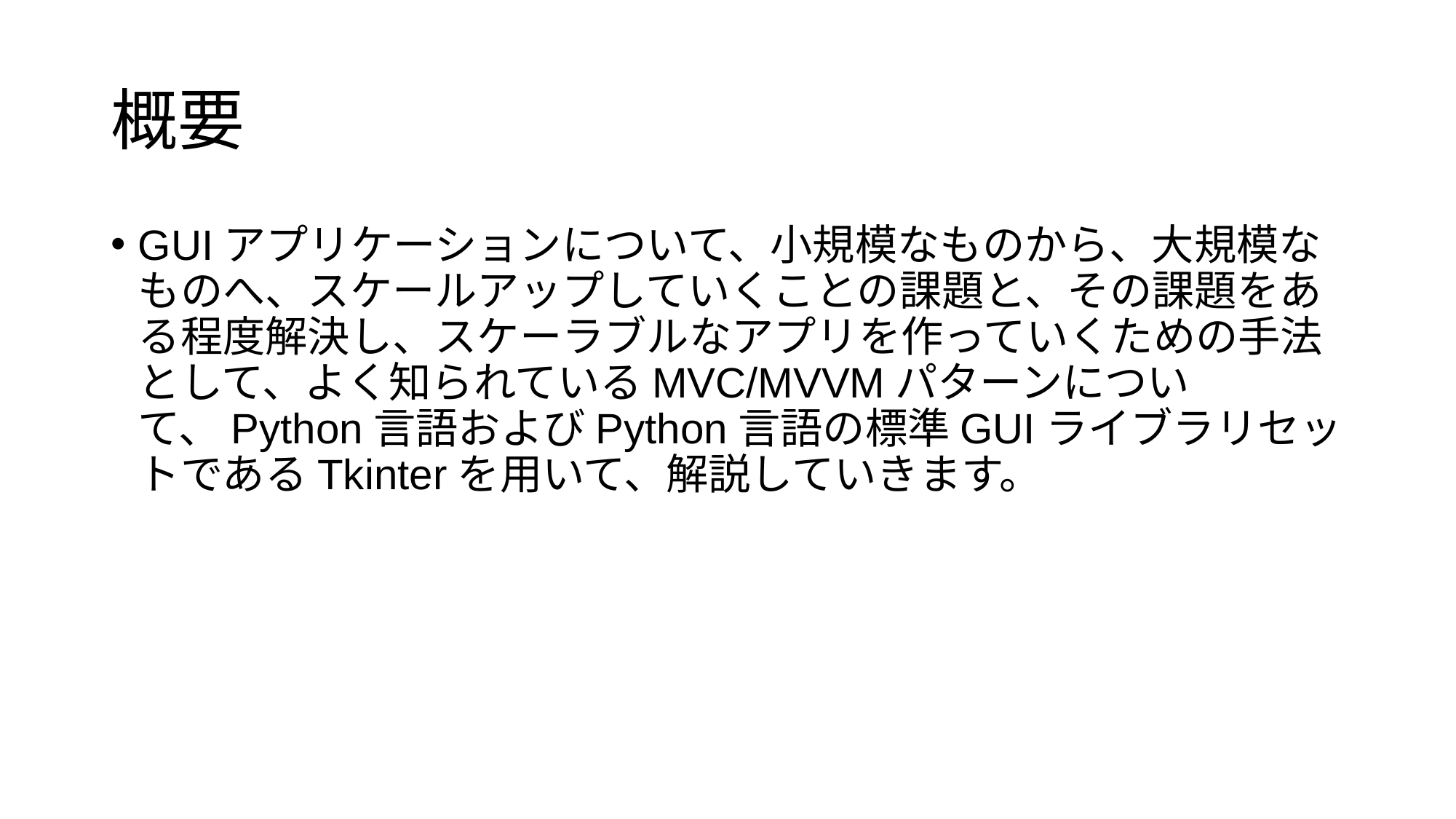

# 概要
GUIアプリケーションについて、小規模なものから、大規模なものへ、スケールアップしていくことの課題と、その課題をある程度解決し、スケーラブルなアプリを作っていくための手法として、よく知られているMVC/MVVMパターンについて、Python言語およびPython言語の標準GUIライブラリセットであるTkinterを用いて、解説していきます。